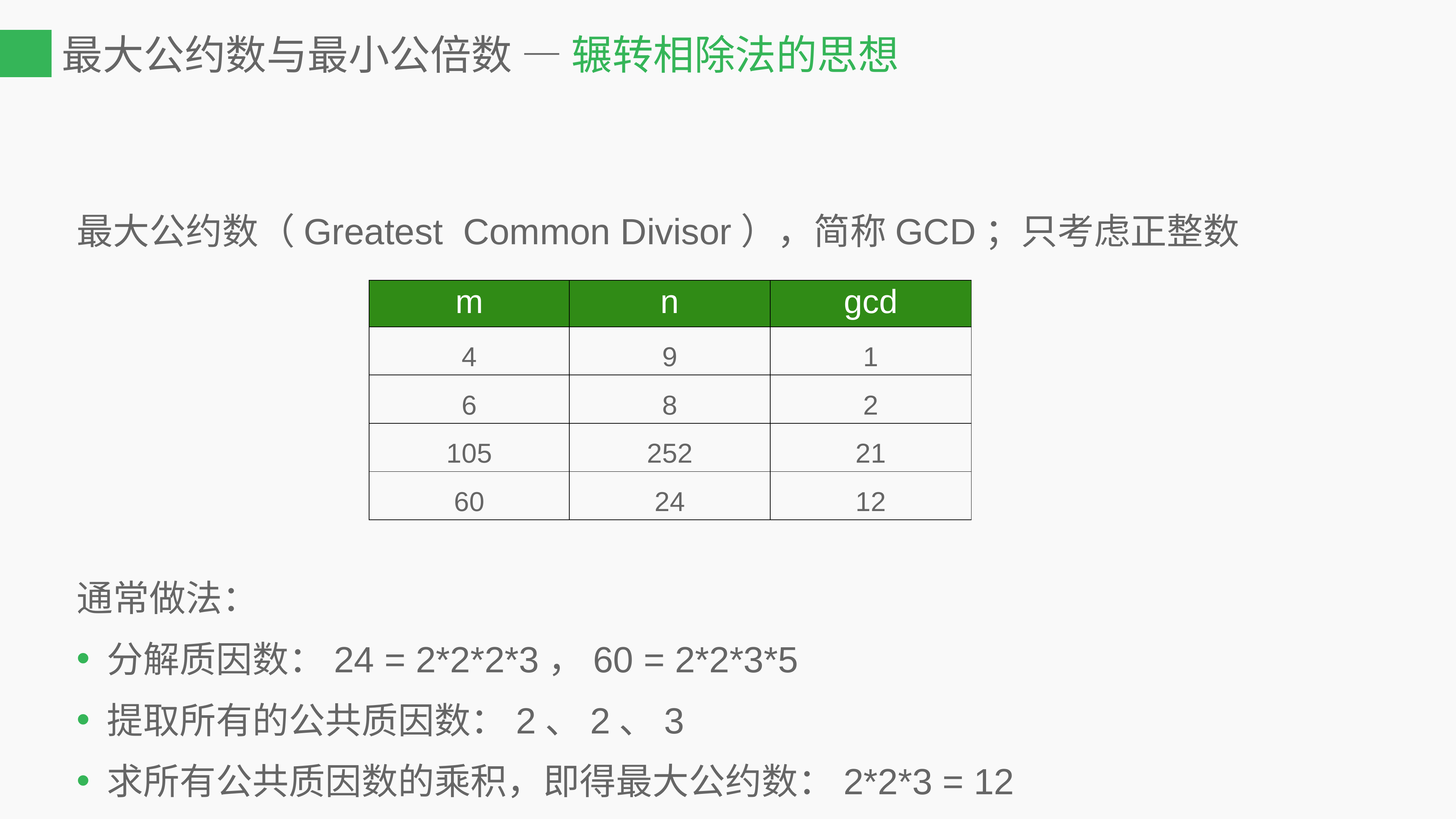

# 最大公约数与最小公倍数 — 辗转相除法的思想
最大公约数（Greatest  Common Divisor），简称GCD；只考虑正整数

通常做法：
分解质因数：24 = 2*2*2*3，60 = 2*2*3*5
提取所有的公共质因数：2、2、3
求所有公共质因数的乘积，即得最大公约数：2*2*3 = 12

| m | n | gcd |
| --- | --- | --- |
| 4 | 9 | 1 |
| 6 | 8 | 2 |
| 105 | 252 | 21 |
| 60 | 24 | 12 |